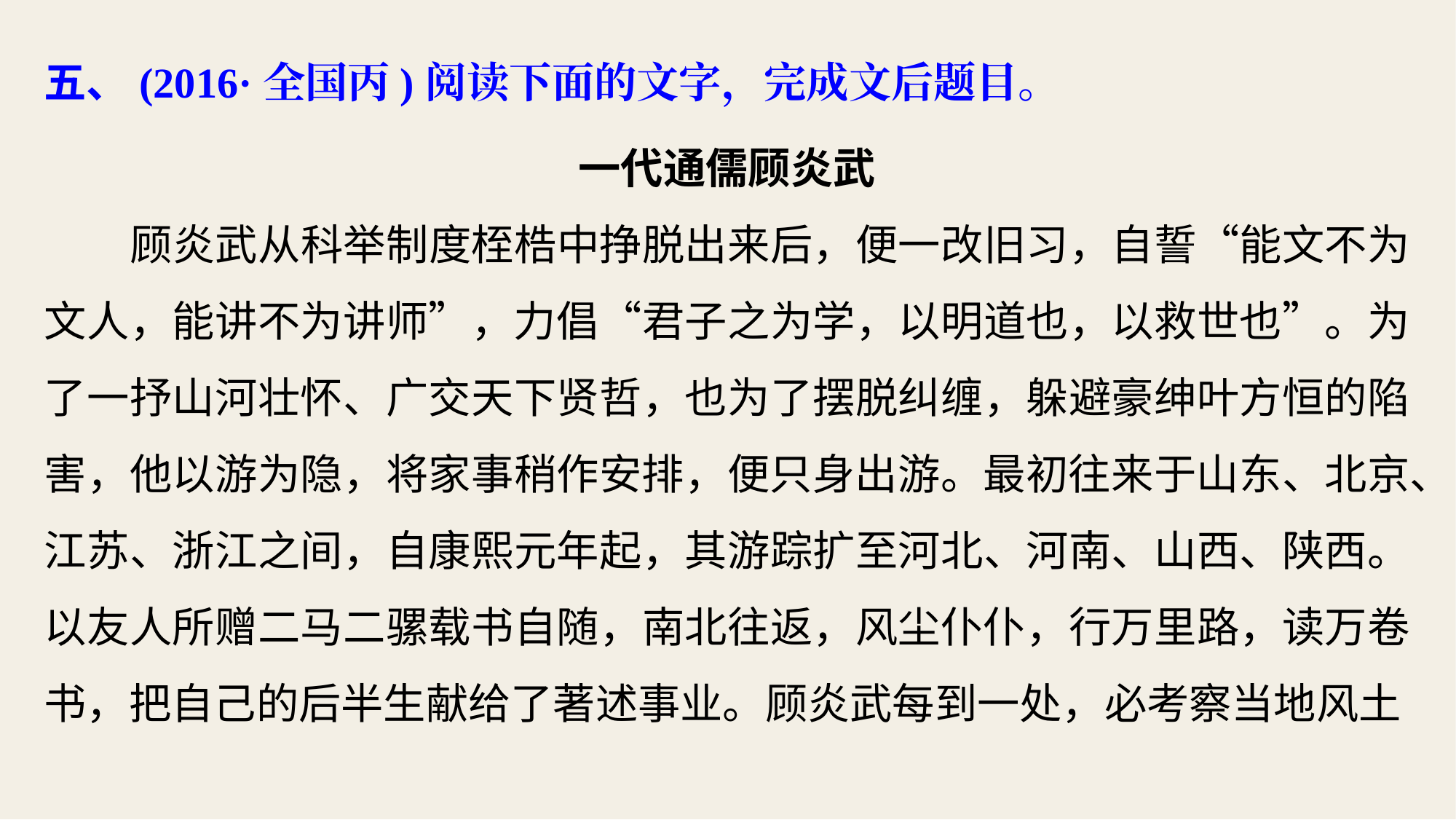

五、(2016·全国丙)阅读下面的文字，完成文后题目。
一代通儒顾炎武
顾炎武从科举制度桎梏中挣脱出来后，便一改旧习，自誓“能文不为文人，能讲不为讲师”，力倡“君子之为学，以明道也，以救世也”。为了一抒山河壮怀、广交天下贤哲，也为了摆脱纠缠，躲避豪绅叶方恒的陷害，他以游为隐，将家事稍作安排，便只身出游。最初往来于山东、北京、江苏、浙江之间，自康熙元年起，其游踪扩至河北、河南、山西、陕西。以友人所赠二马二骡载书自随，南北往返，风尘仆仆，行万里路，读万卷书，把自己的后半生献给了著述事业。顾炎武每到一处，必考察当地风土